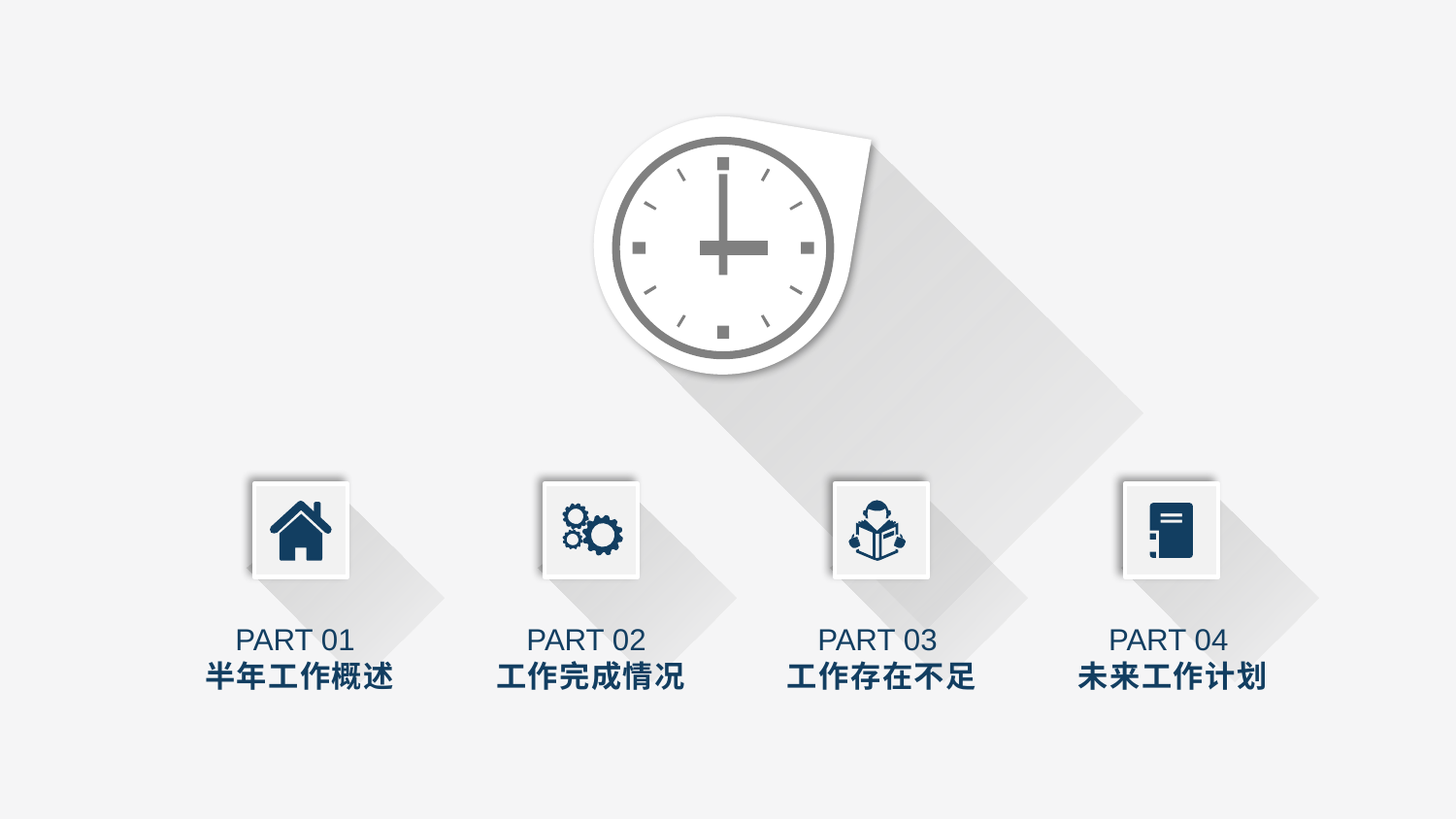

PART 01
半年工作概述
PART 02
工作完成情况
PART 03
工作存在不足
PART 04
未来工作计划